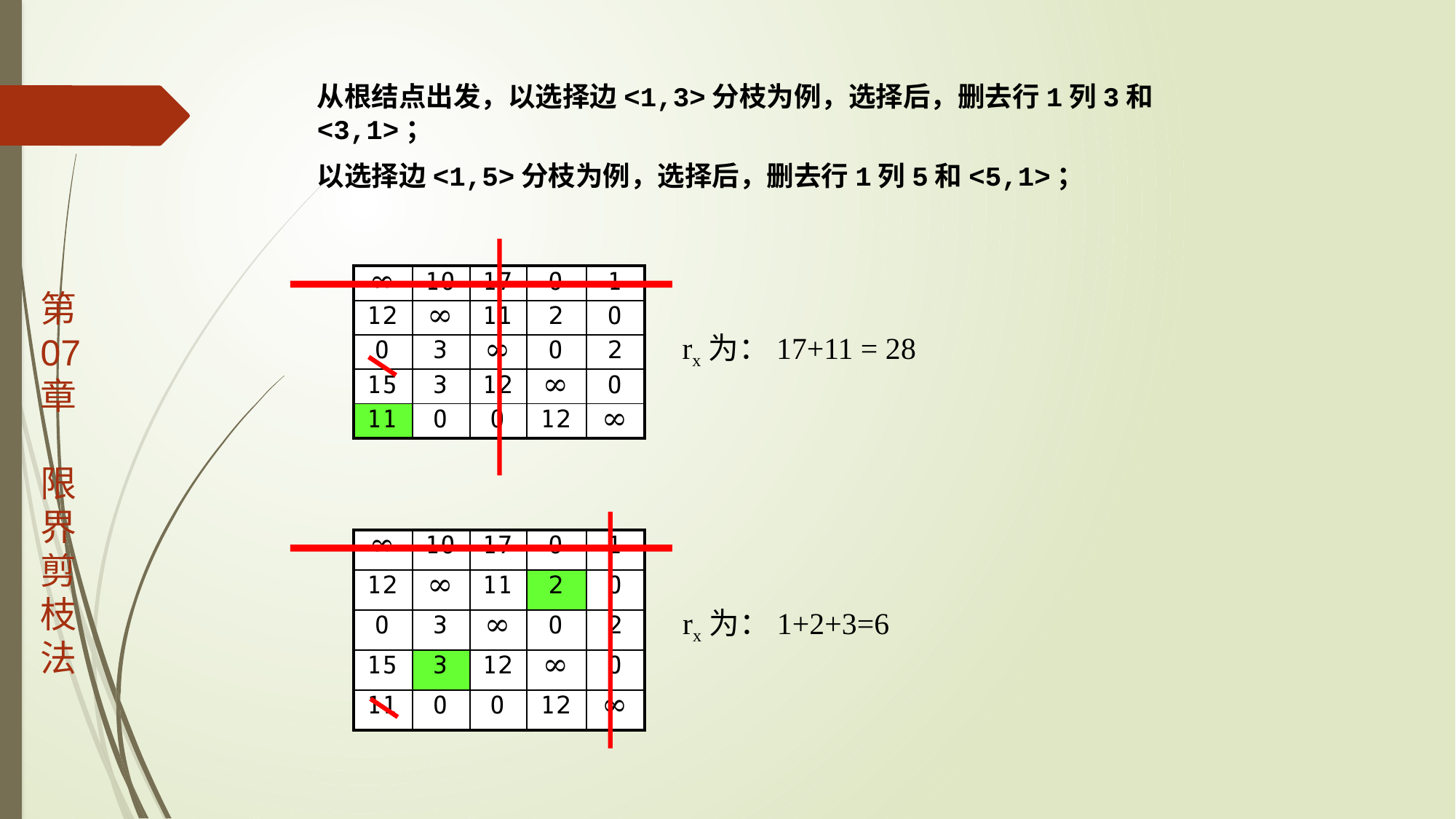

从根结点出发，以选择边<1,3>分枝为例，选择后，删去行1列3和<3,1>；
以选择边<1,5>分枝为例，选择后，删去行1列5和<5,1>；

| ∞ | 10 | 17 | 0 | 1 |
| --- | --- | --- | --- | --- |
| 12 | ∞ | 11 | 2 | 0 |
| 0 | 3 | ∞ | 0 | 2 |
| 15 | 3 | 12 | ∞ | 0 |
| 11 | 0 | 0 | 12 | ∞ |

rx为：17+11 = 28

| ∞ | 10 | 17 | 0 | 1 |
| --- | --- | --- | --- | --- |
| 12 | ∞ | 11 | 2 | 0 |
| 0 | 3 | ∞ | 0 | 2 |
| 15 | 3 | 12 | ∞ | 0 |
| 11 | 0 | 0 | 12 | ∞ |

rx为：1+2+3=6